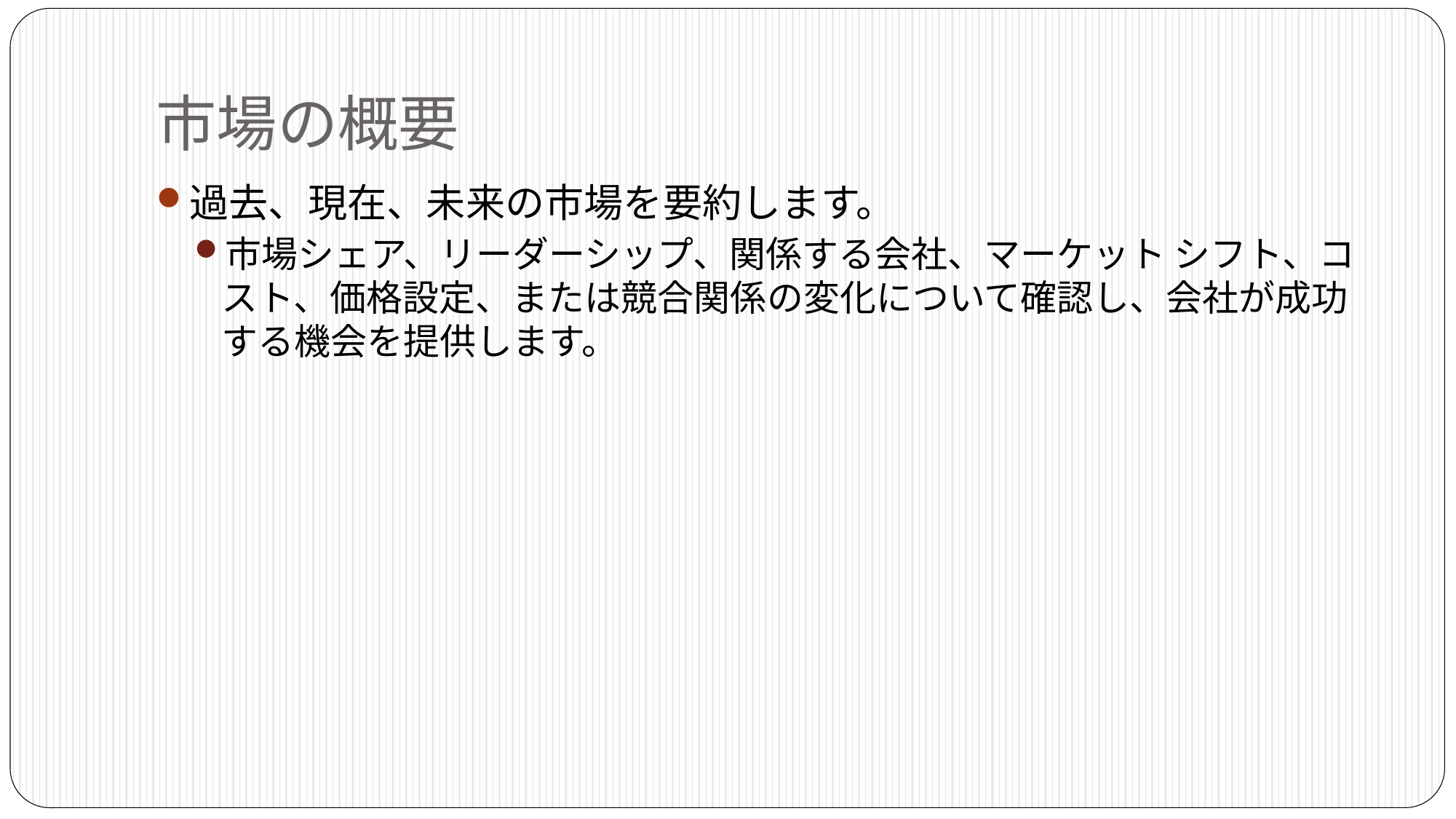

# 市場の概要
過去、現在、未来の市場を要約します。
市場シェア、リーダーシップ、関係する会社、マーケット シフト、コスト、価格設定、または競合関係の変化について確認し、会社が成功する機会を提供します。